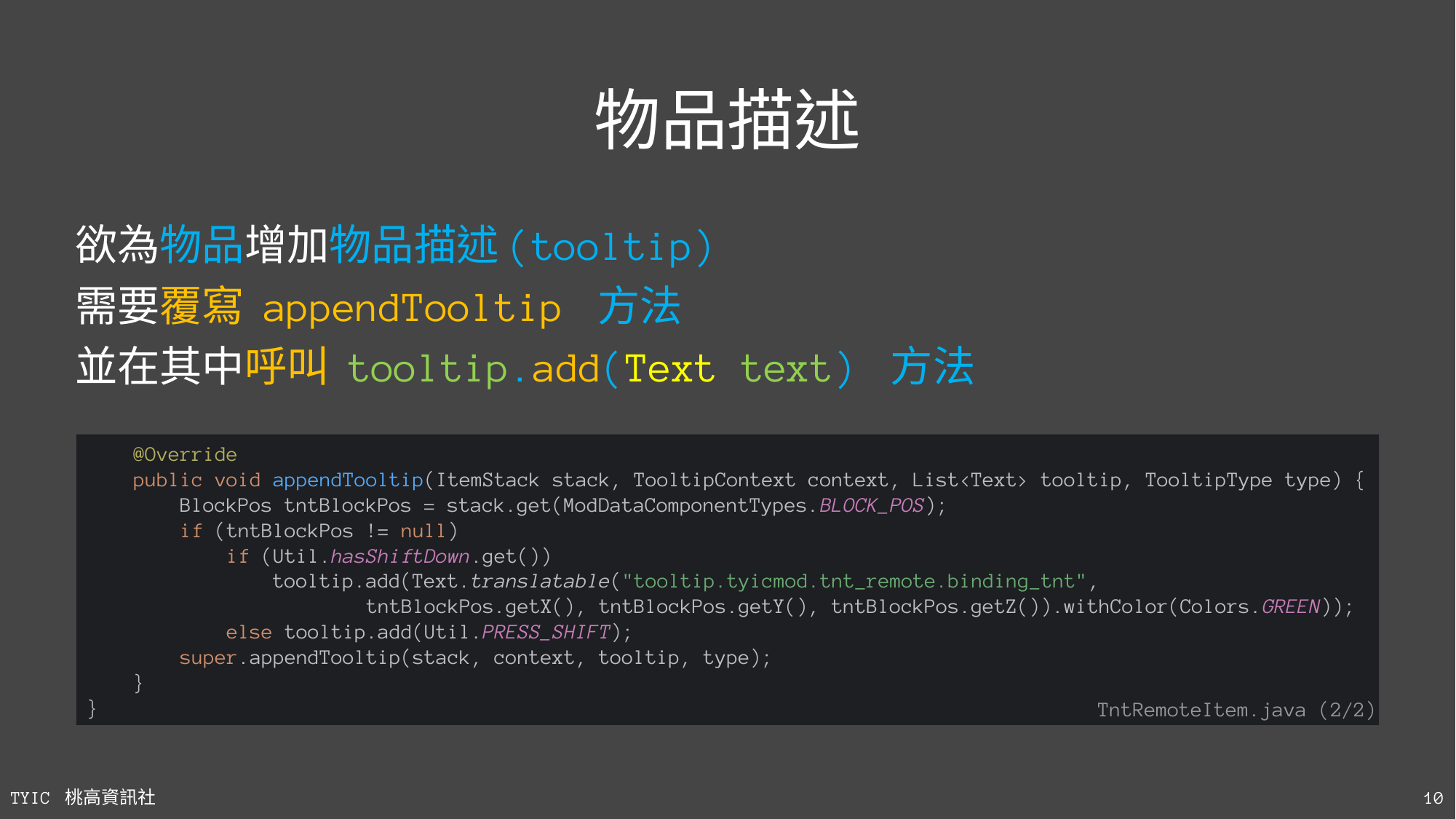

# 物品描述
欲為物品增加物品描述(tooltip)
需要覆寫 appendTooltip 方法
並在其中呼叫 tooltip.add(Text text) 方法

    @Override
    public void appendTooltip(ItemStack stack, TooltipContext context, List<Text> tooltip, TooltipType type) {
        BlockPos tntBlockPos = stack.get(ModDataComponentTypes.BLOCK_POS);
        if (tntBlockPos != null)
            if (Util.hasShiftDown.get())
                tooltip.add(Text.translatable("tooltip.tyicmod.tnt_remote.binding_tnt",
                        tntBlockPos.getX(), tntBlockPos.getY(), tntBlockPos.getZ()).withColor(Colors.GREEN));
            else tooltip.add(Util.PRESS_SHIFT);
        super.appendTooltip(stack, context, tooltip, type);
    }
}
TntRemoteItem.java (2/2)